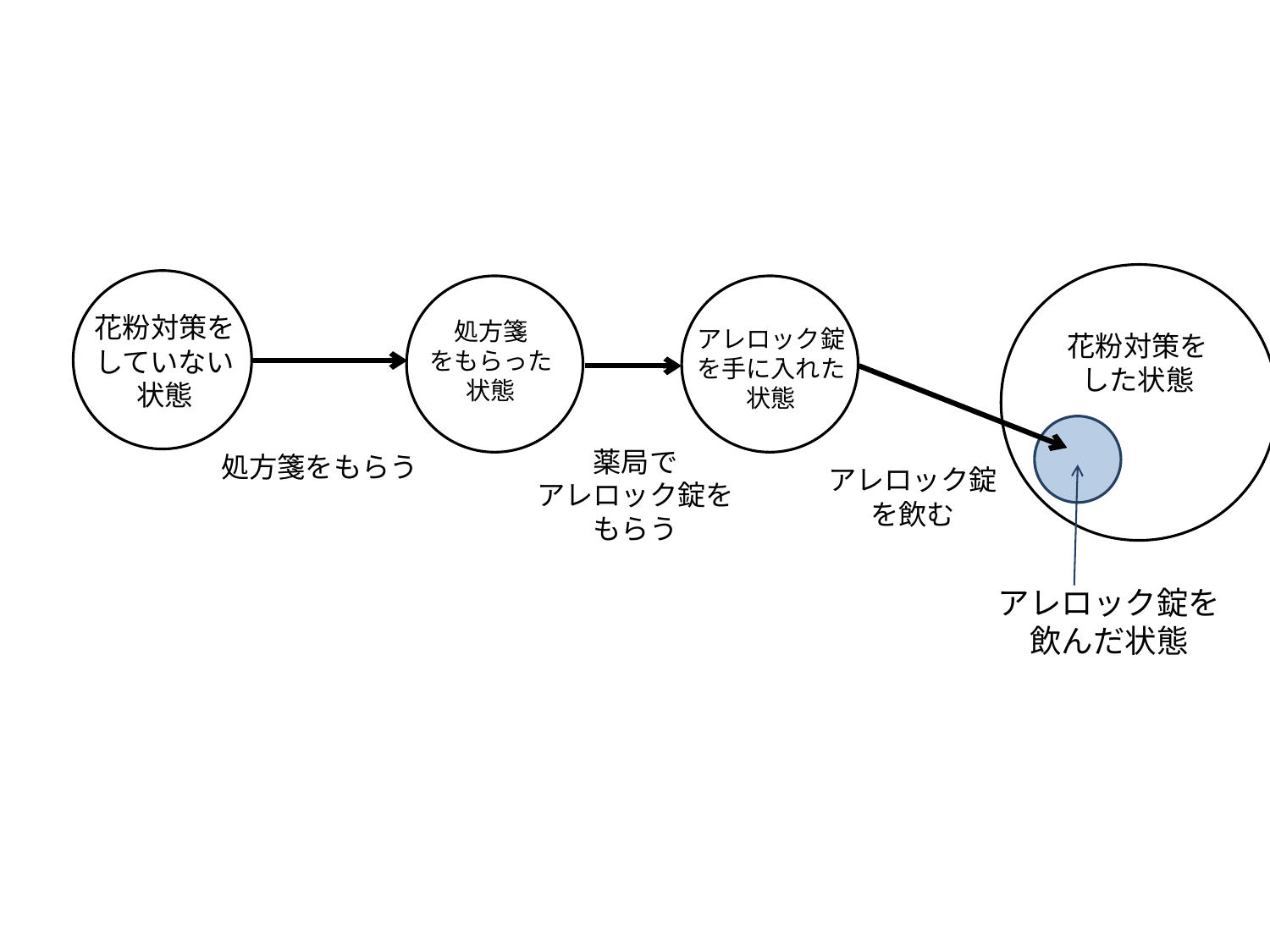

花粉対策を
していない
状態
処方箋
をもらった
状態
アレロック錠
を手に入れた
状態
花粉対策を
した状態

薬局で
アレロック錠を
もらう
処方箋をもらう
アレロック錠を飲む
アレロック錠を飲んだ状態